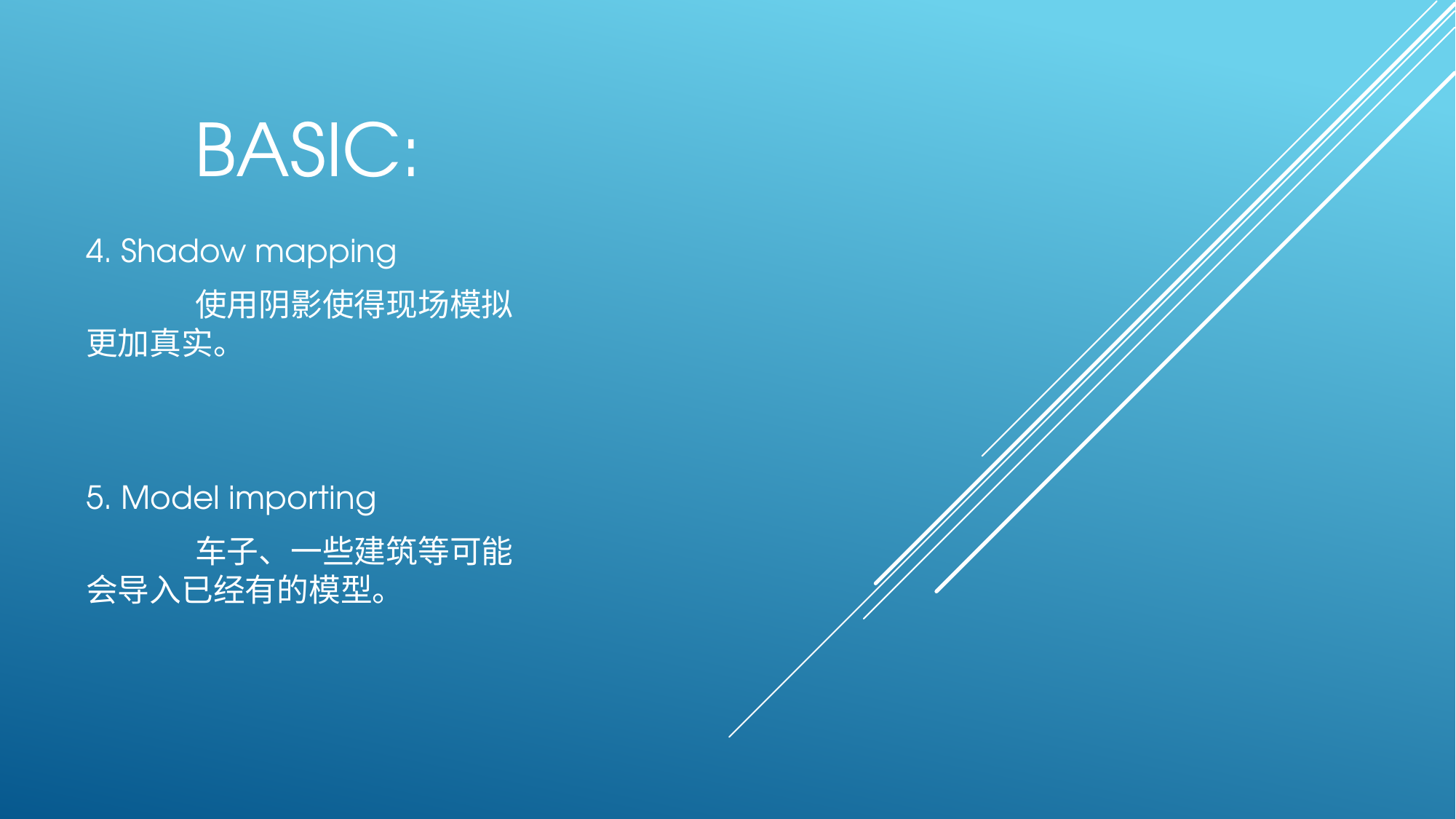

Basic:
4. Shadow mapping
	使用阴影使得现场模拟更加真实。
5. Model importing
	车子、一些建筑等可能会导入已经有的模型。